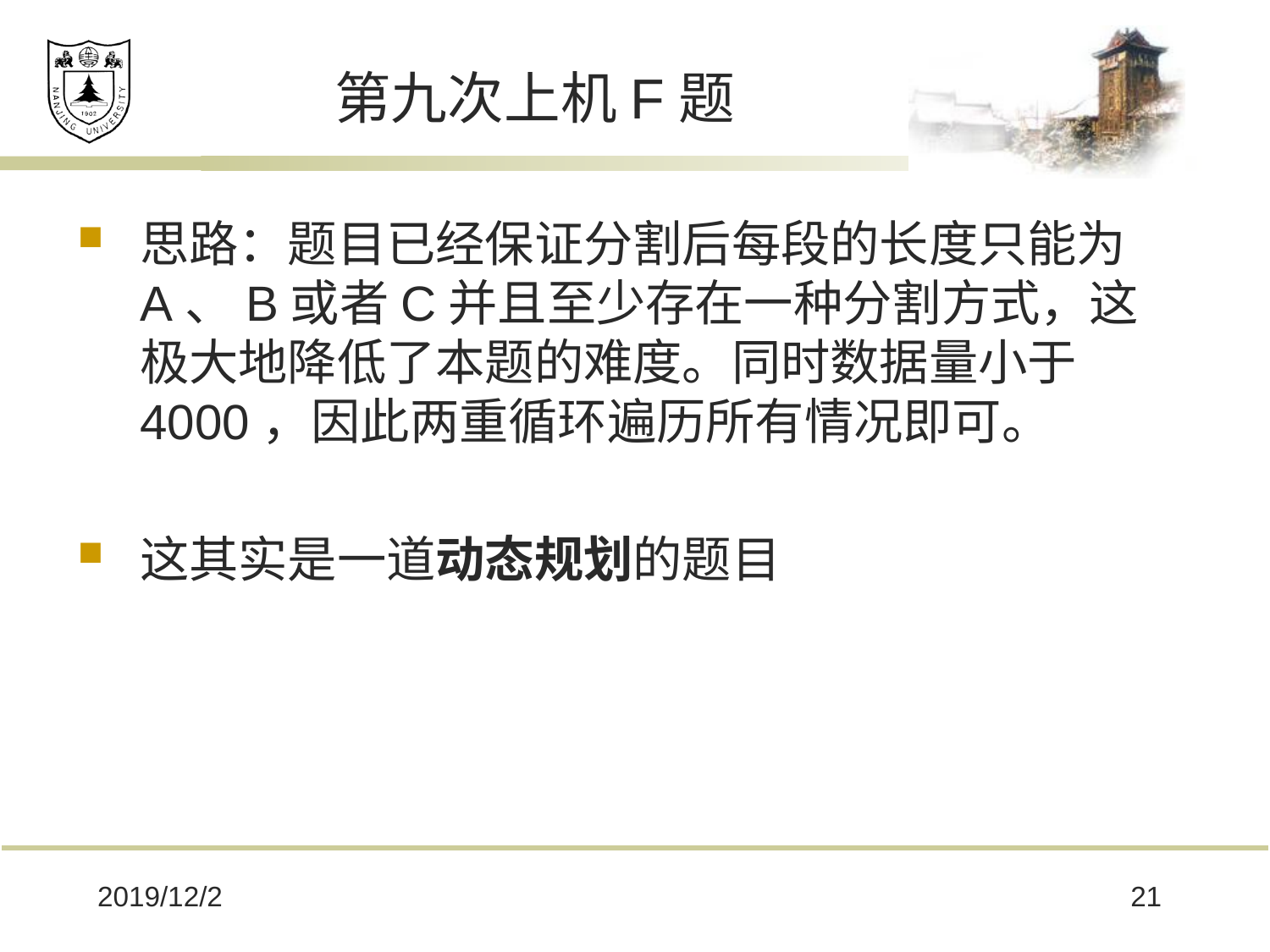

# 第九次上机F题
思路：题目已经保证分割后每段的长度只能为A、B或者C并且至少存在一种分割方式，这极大地降低了本题的难度。同时数据量小于4000，因此两重循环遍历所有情况即可。

这其实是一道动态规划的题目
2019/12/2
21